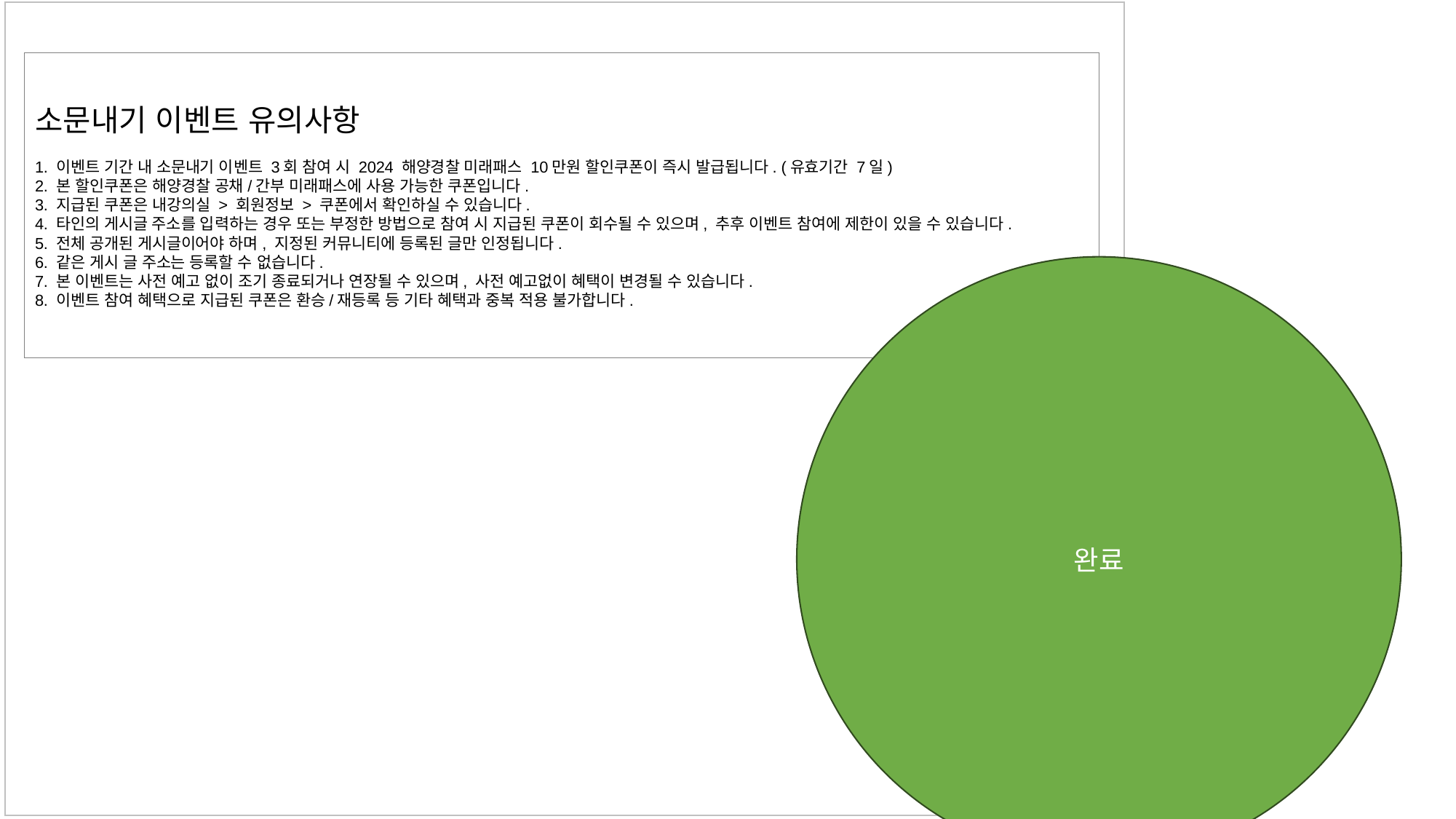

Section13
소문내기 이벤트 유의사항

1. 이벤트 기간 내 소문내기 이벤트 3회 참여 시 2024 해양경찰 미래패스 10만원 할인쿠폰이 즉시 발급됩니다. (유효기간 7일)
2. 본 할인쿠폰은 해양경찰 공채/간부 미래패스에 사용 가능한 쿠폰입니다.
3. 지급된 쿠폰은 내강의실 > 회원정보 > 쿠폰에서 확인하실 수 있습니다.
4. 타인의 게시글 주소를 입력하는 경우 또는 부정한 방법으로 참여 시 지급된 쿠폰이 회수될 수 있으며, 추후 이벤트 참여에 제한이 있을 수 있습니다.
5. 전체 공개된 게시글이어야 하며, 지정된 커뮤니티에 등록된 글만 인정됩니다.
6. 같은 게시 글 주소는 등록할 수 없습니다.
7. 본 이벤트는 사전 예고 없이 조기 종료되거나 연장될 수 있으며, 사전 예고없이 혜택이 변경될 수 있습니다.
8. 이벤트 참여 혜택으로 지급된 쿠폰은 환승/재등록 등 기타 혜택과 중복 적용 불가합니다.
완료